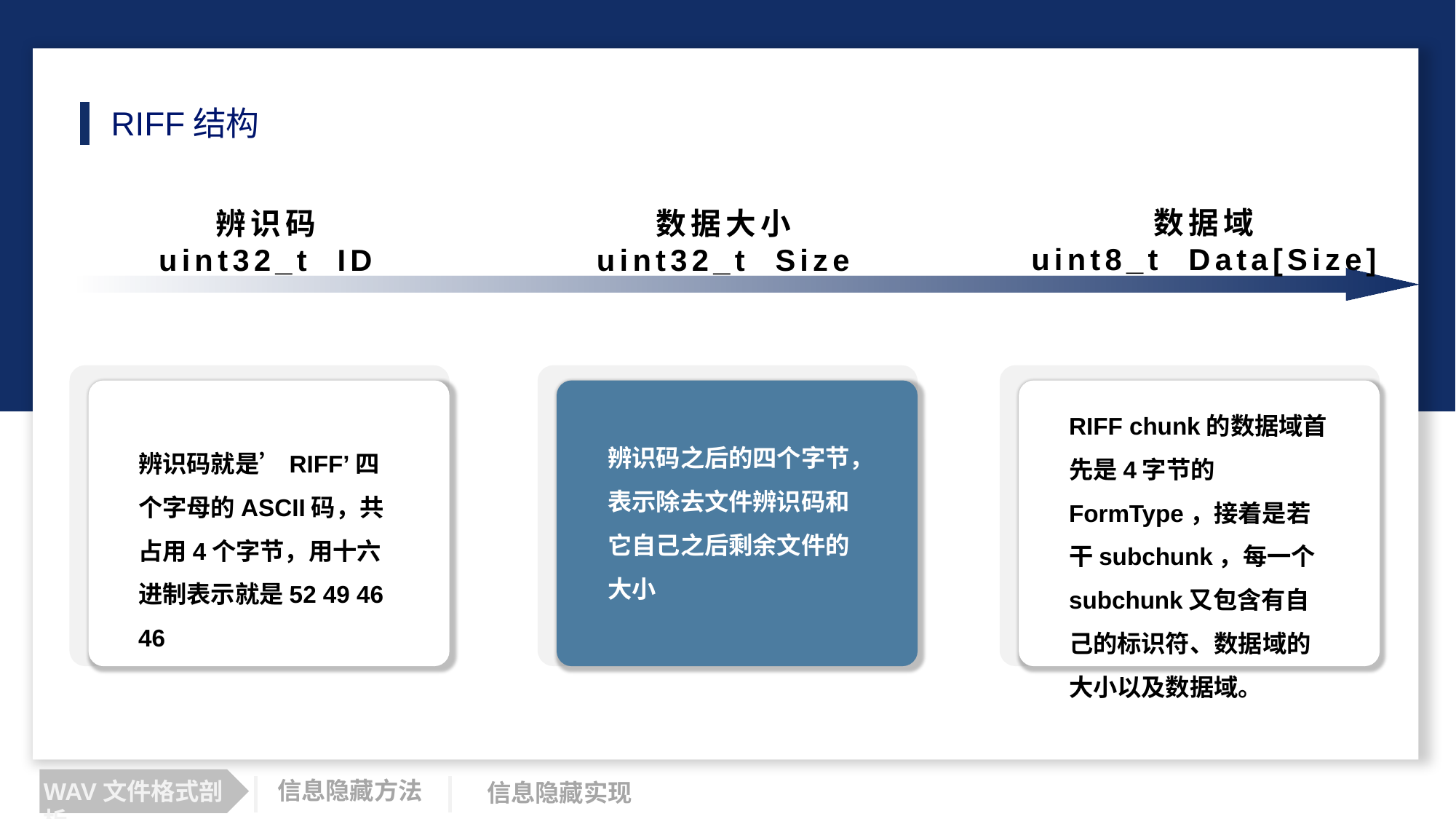

RIFF结构
数据域
uint8_t  Data[Size]
辨识码
uint32_t  ID
数据大小
uint32_t  Size

辨识码就是’RIFF’四个字母的ASCII码，共占用4个字节，用十六进制表示就是52 49 46 46

辨识码之后的四个字节，表示除去文件辨识码和它自己之后剩余文件的大小

RIFF chunk的数据域首先是4字节的FormType，接着是若干subchunk，每一个subchunk又包含有自己的标识符、数据域的大小以及数据域。

信息隐藏方法
WAV文件格式剖析

信息隐藏实现